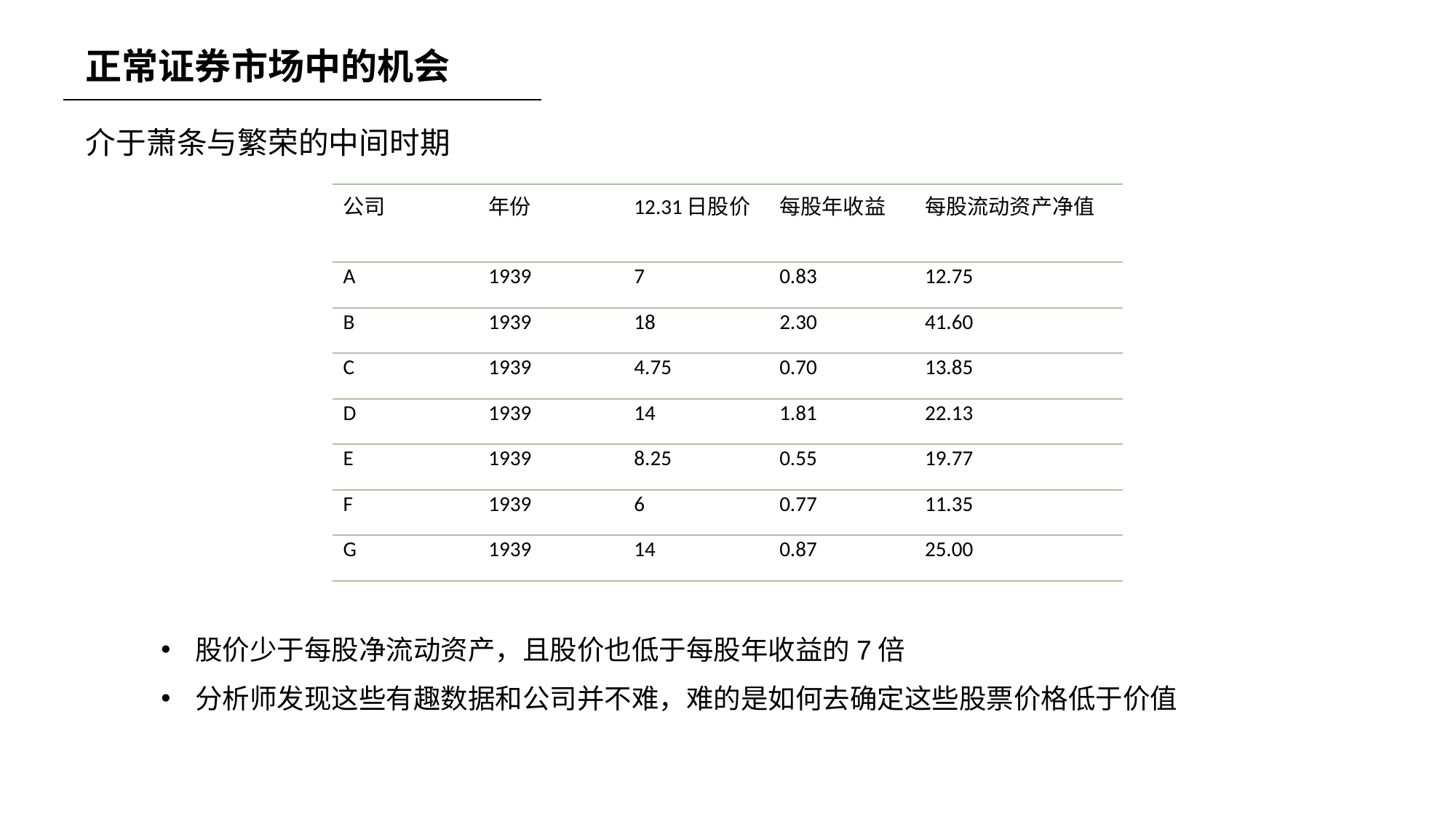

正常证券市场中的机会
介于萧条与繁荣的中间时期
| 公司 | 年份 | 12.31日股价 | 每股年收益 | 每股流动资产净值 |
| --- | --- | --- | --- | --- |
| A | 1939 | 7 | 0.83 | 12.75 |
| B | 1939 | 18 | 2.30 | 41.60 |
| C | 1939 | 4.75 | 0.70 | 13.85 |
| D | 1939 | 14 | 1.81 | 22.13 |
| E | 1939 | 8.25 | 0.55 | 19.77 |
| F | 1939 | 6 | 0.77 | 11.35 |
| G | 1939 | 14 | 0.87 | 25.00 |
股价少于每股净流动资产，且股价也低于每股年收益的7倍
分析师发现这些有趣数据和公司并不难，难的是如何去确定这些股票价格低于价值

3